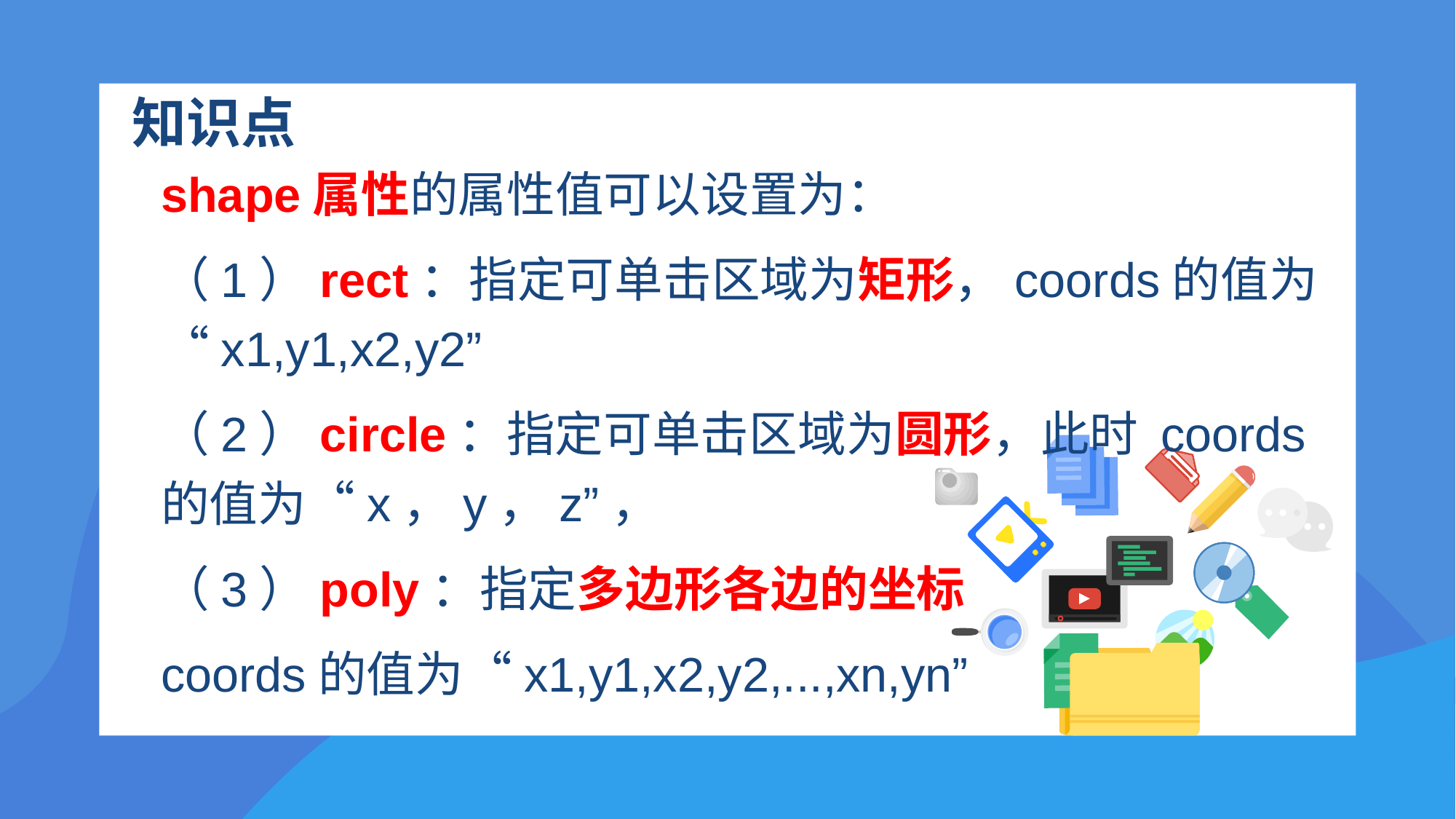

# 知识点
shape属性的属性值可以设置为：
（1）rect：指定可单击区域为矩形，coords的值为“x1,y1,x2,y2”
（2）circle：指定可单击区域为圆形，此时 coords的值为“x，y，z”，
（3）poly：指定多边形各边的坐标
coords的值为“x1,y1,x2,y2,...,xn,yn”